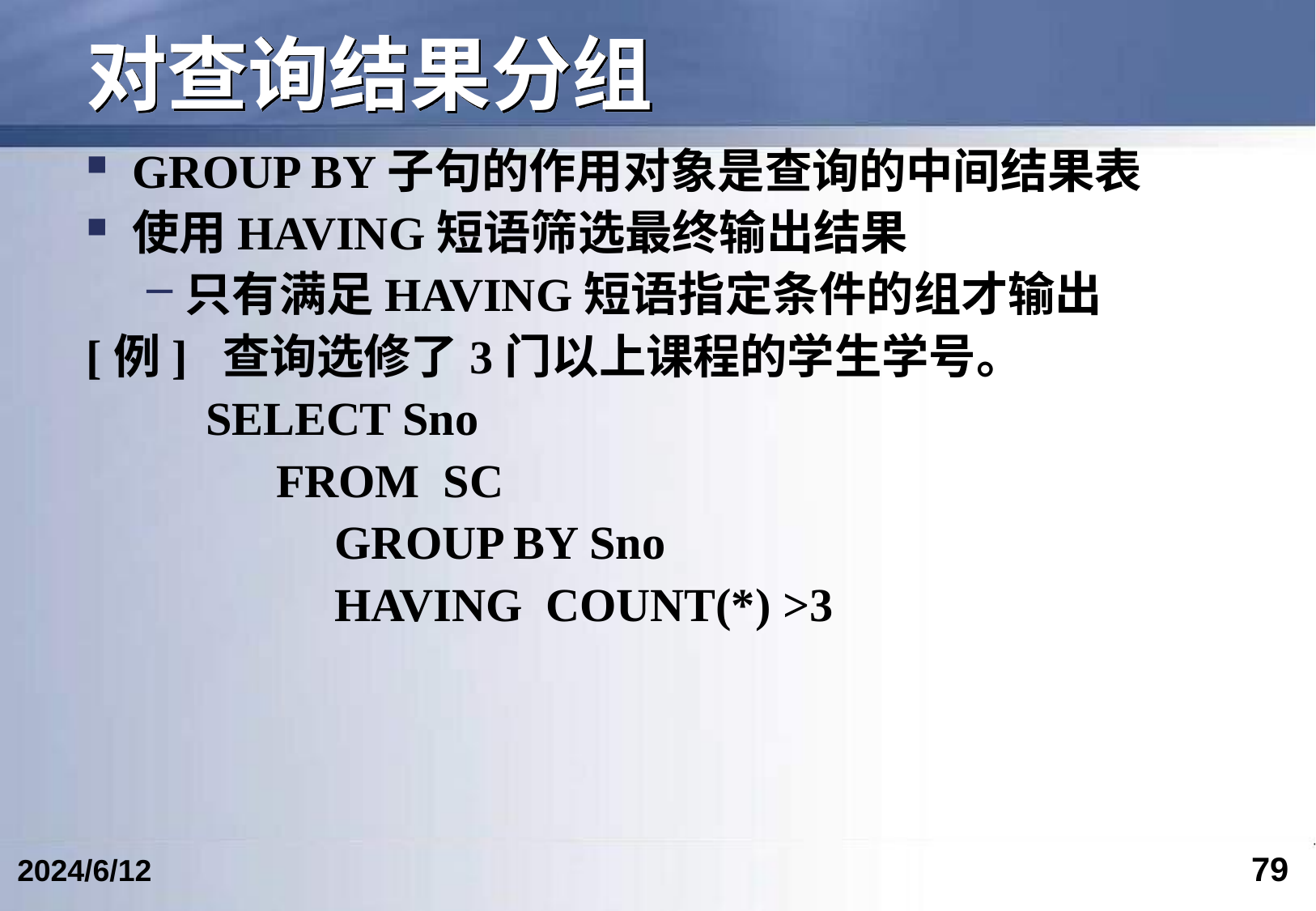

# 对查询结果分组
GROUP BY子句的作用对象是查询的中间结果表
使用HAVING短语筛选最终输出结果
只有满足HAVING短语指定条件的组才输出
[例]  查询选修了3门以上课程的学生学号。
     SELECT Sno
           FROM  SC
                GROUP BY Sno
                HAVING  COUNT(*) >3
79
2024/6/12